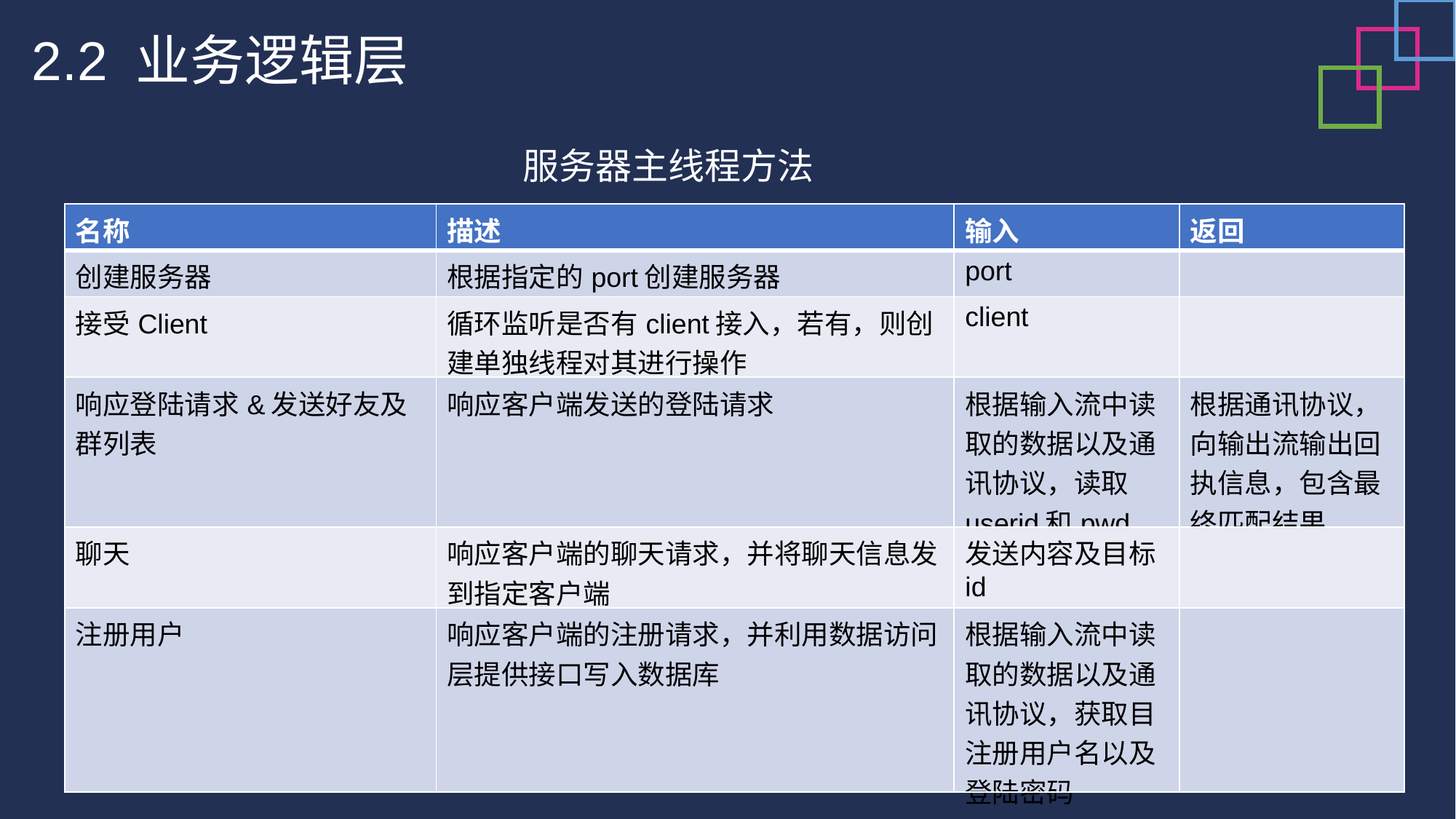

2.2 业务逻辑层
服务器主线程方法
| 名称 | 描述 | 输入 | 返回 |
| --- | --- | --- | --- |
| 创建服务器 | 根据指定的port创建服务器 | port |  |
| 接受Client | 循环监听是否有client接入，若有，则创建单独线程对其进行操作 | client |  |
| 响应登陆请求&发送好友及群列表 | 响应客户端发送的登陆请求 | 根据输入流中读取的数据以及通讯协议，读取userid和pwd | 根据通讯协议，向输出流输出回执信息，包含最终匹配结果 |
| 聊天 | 响应客户端的聊天请求，并将聊天信息发到指定客户端 | 发送内容及目标id |  |
| 注册用户 | 响应客户端的注册请求，并利用数据访问层提供接口写入数据库 | 根据输入流中读取的数据以及通讯协议，获取目注册用户名以及登陆密码 |  |